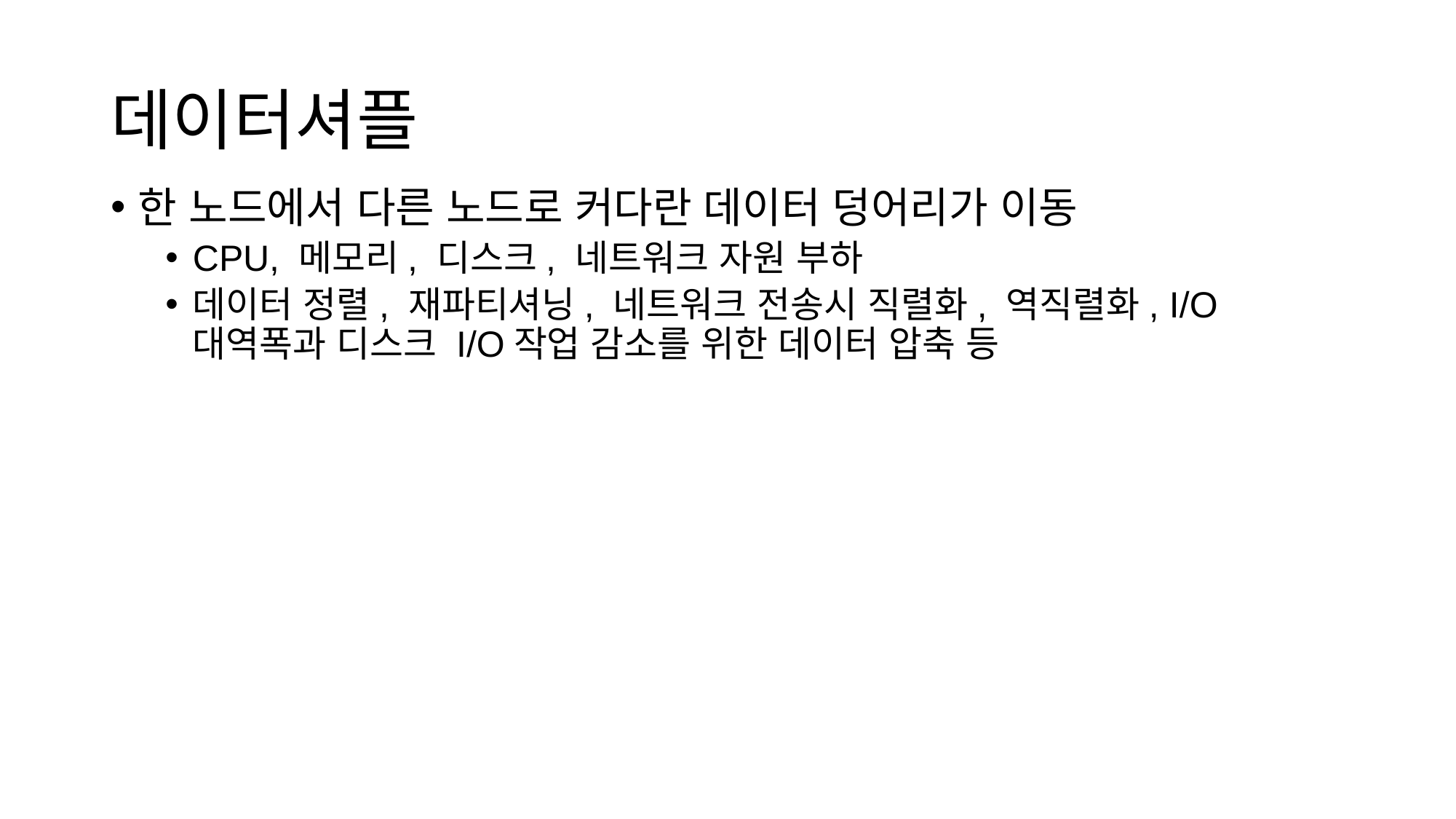

# 데이터셔플
한 노드에서 다른 노드로 커다란 데이터 덩어리가 이동
CPU, 메모리, 디스크, 네트워크 자원 부하
데이터 정렬, 재파티셔닝, 네트워크 전송시 직렬화, 역직렬화, I/O 대역폭과 디스크 I/O작업 감소를 위한 데이터 압축 등